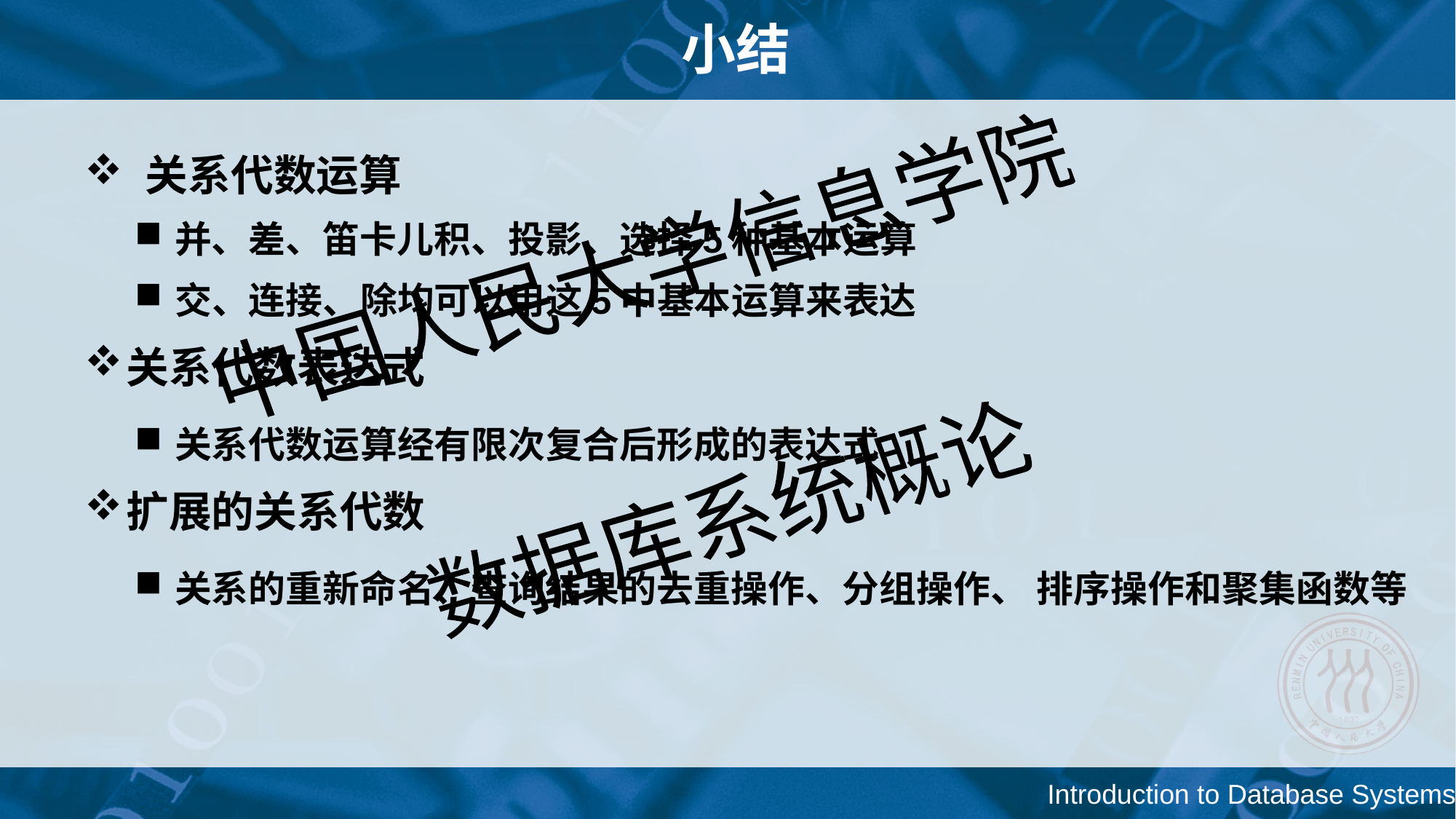

# 小结
 关系代数运算
并、差、笛卡儿积、投影、选择5种基本运算
交、连接、除均可以用这5中基本运算来表达
关系代数表达式
关系代数运算经有限次复合后形成的表达式
扩展的关系代数
关系的重新命名、查询结果的去重操作、分组操作、 排序操作和聚集函数等